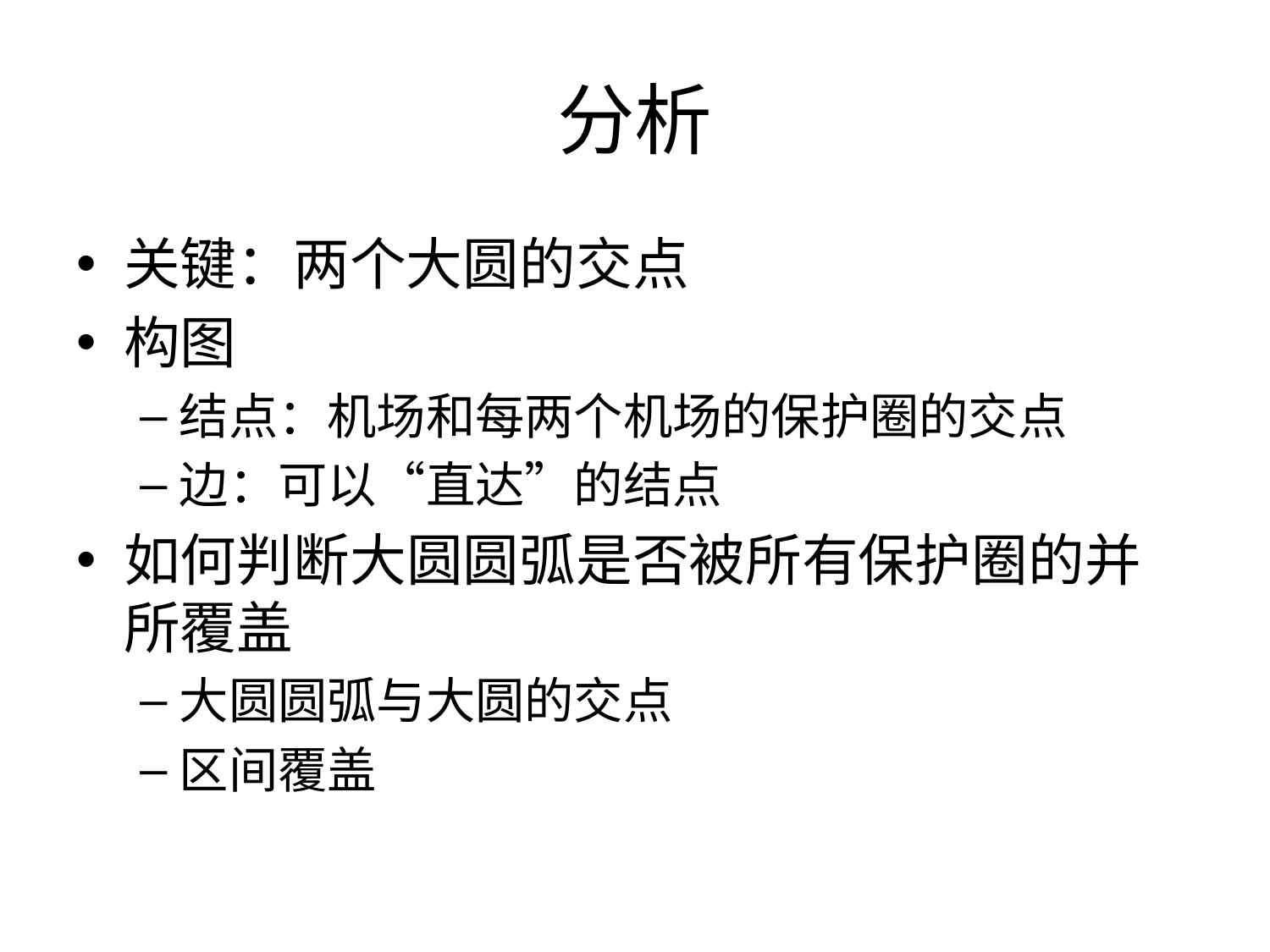

# 分析
关键：两个大圆的交点
构图
结点：机场和每两个机场的保护圈的交点
边：可以“直达”的结点
如何判断大圆圆弧是否被所有保护圈的并所覆盖
大圆圆弧与大圆的交点
区间覆盖